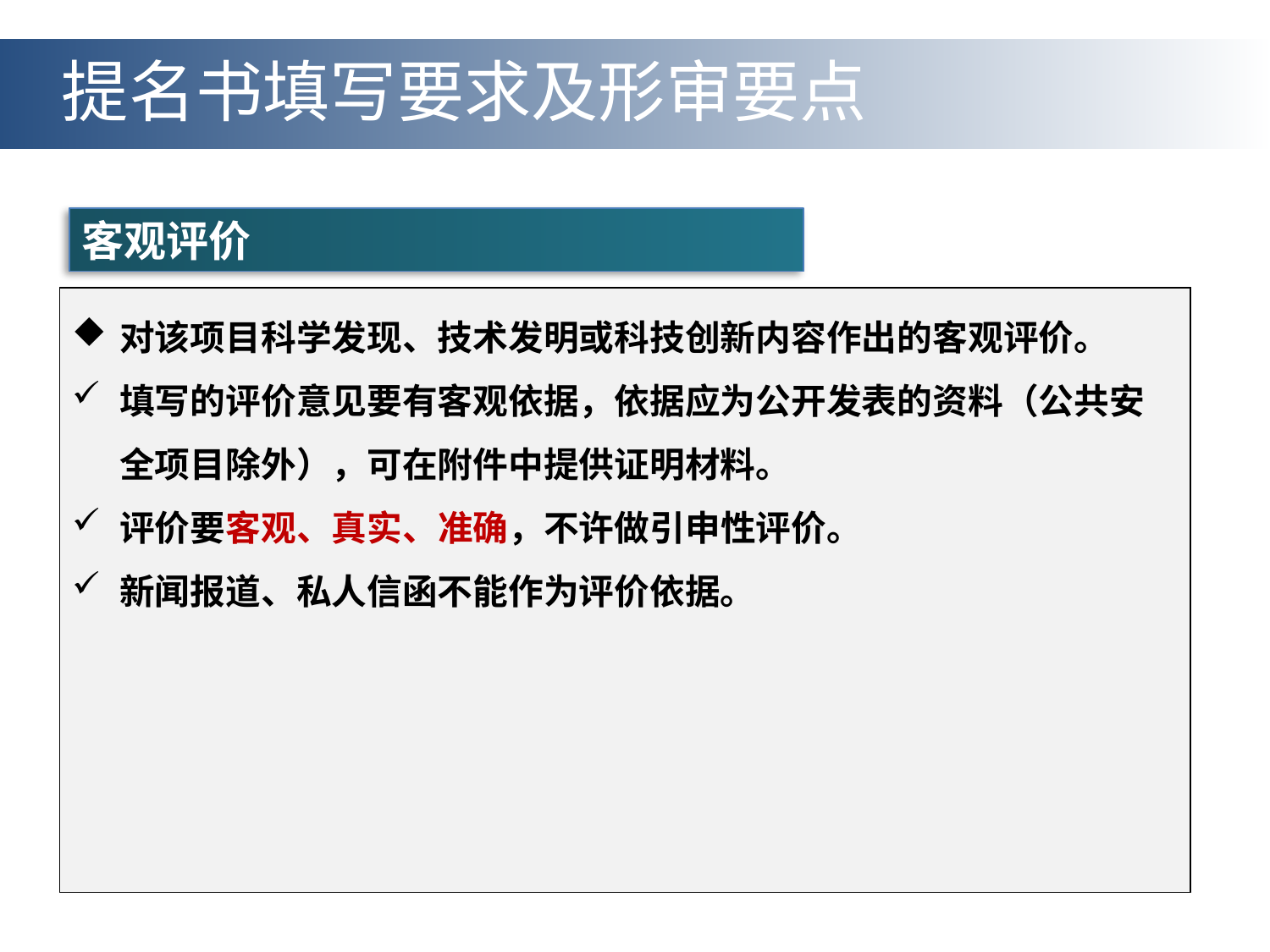

提名书填写要求及形审要点

客观评价
对该项目科学发现、技术发明或科技创新内容作出的客观评价。
填写的评价意见要有客观依据，依据应为公开发表的资料（公共安全项目除外），可在附件中提供证明材料。
评价要客观、真实、准确，不许做引申性评价。
新闻报道、私人信函不能作为评价依据。